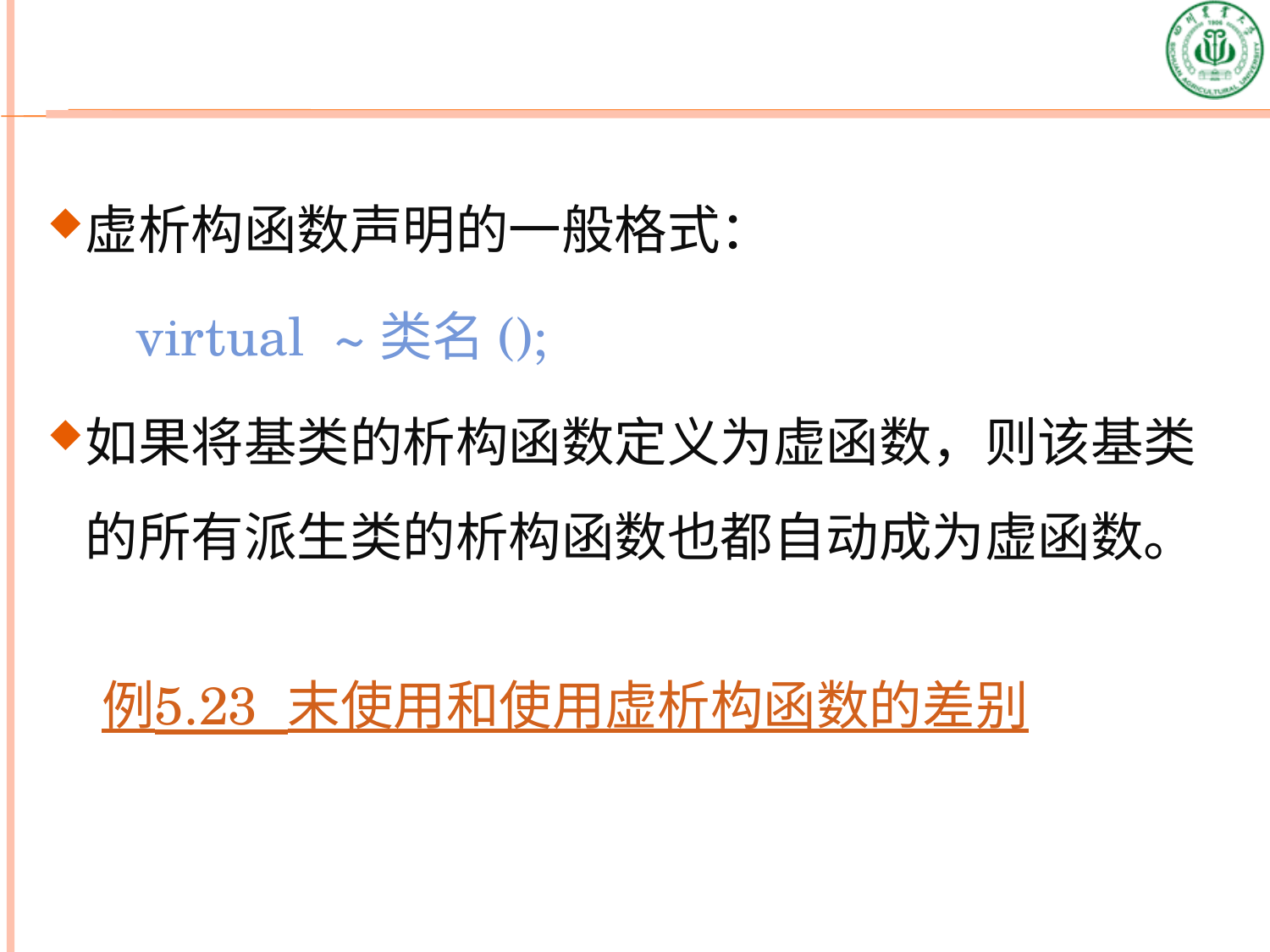

虚析构函数声明的一般格式：
      virtual  ~类名();
如果将基类的析构函数定义为虚函数，则该基类的所有派生类的析构函数也都自动成为虚函数。
例5.23  末使用和使用虚析构函数的差别